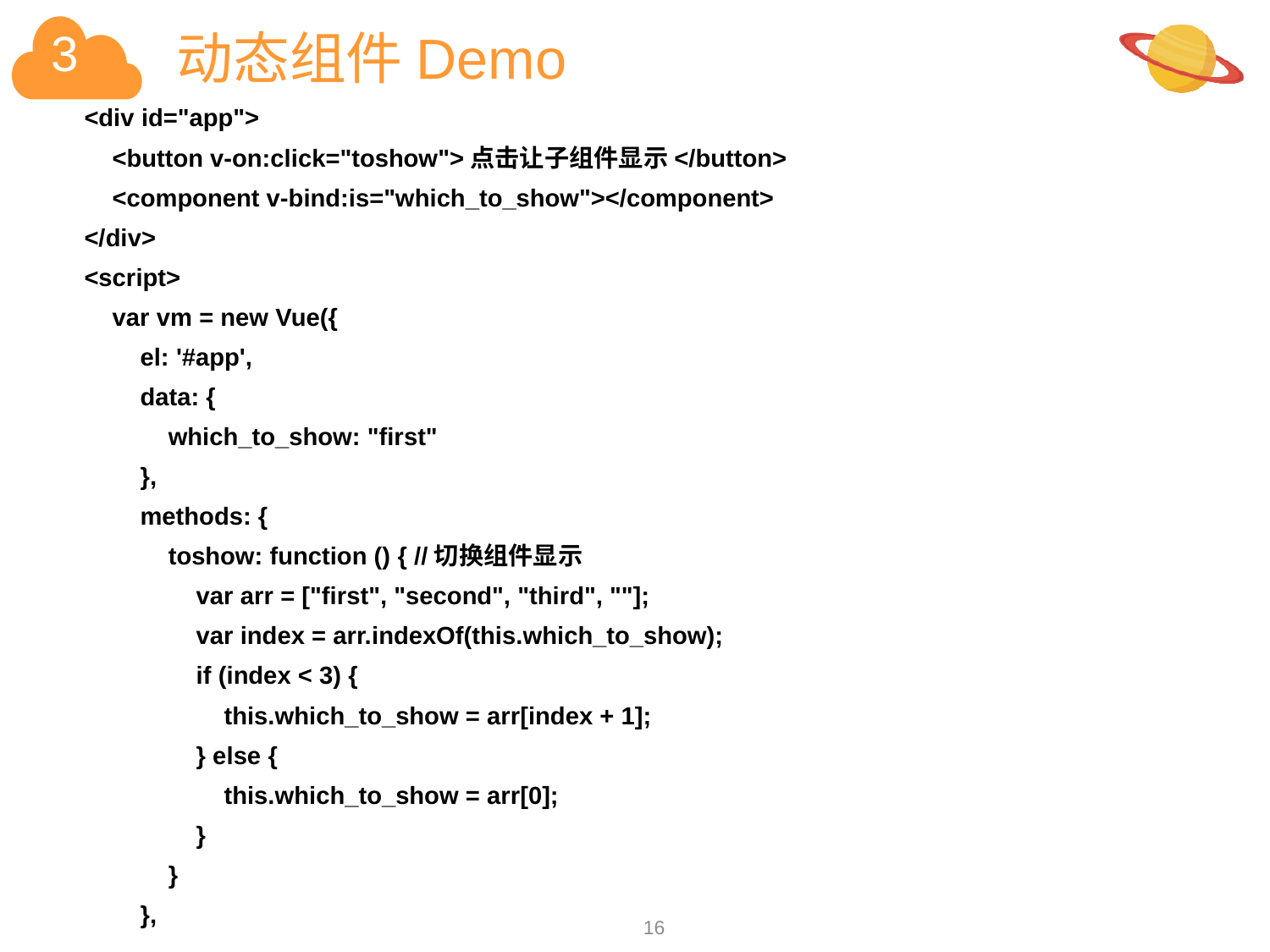

# 动态组件Demo
<div id="app">
    <button v-on:click="toshow">点击让子组件显示</button>
    <component v-bind:is="which_to_show"></component>
</div>
<script>
    var vm = new Vue({
        el: '#app',
        data: {
            which_to_show: "first"
        },
        methods: {
            toshow: function () { //切换组件显示
                var arr = ["first", "second", "third", ""];
                var index = arr.indexOf(this.which_to_show);
                if (index < 3) {
                    this.which_to_show = arr[index + 1];
                } else {
                    this.which_to_show = arr[0];
                }
            }
        },
16